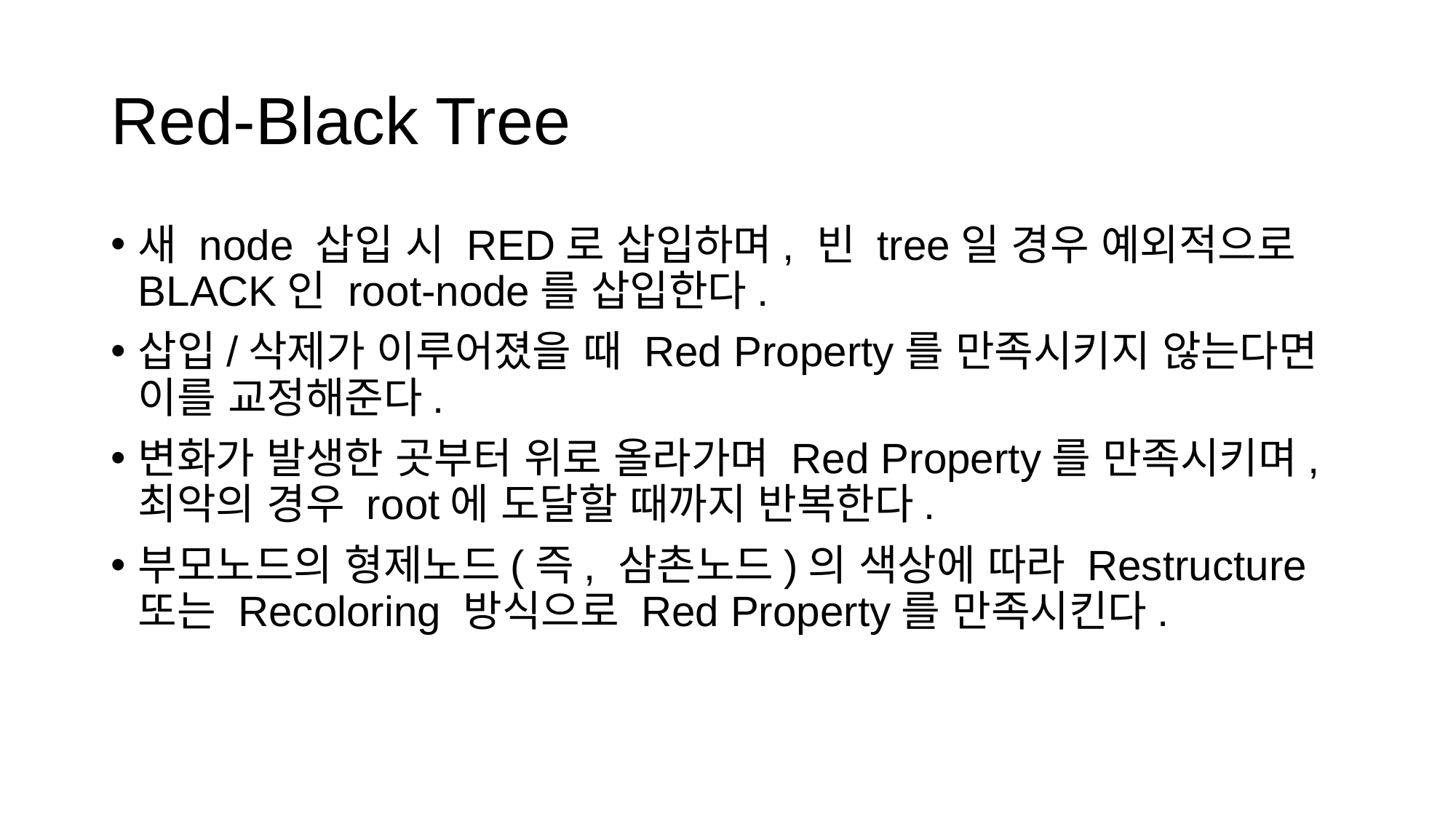

# Red-Black Tree
새 node 삽입 시 RED로 삽입하며, 빈 tree일 경우 예외적으로 BLACK인 root-node를 삽입한다.
삽입/삭제가 이루어졌을 때 Red Property를 만족시키지 않는다면 이를 교정해준다.
변화가 발생한 곳부터 위로 올라가며 Red Property를 만족시키며, 최악의 경우 root에 도달할 때까지 반복한다.
부모노드의 형제노드(즉, 삼촌노드)의 색상에 따라 Restructure 또는 Recoloring 방식으로 Red Property를 만족시킨다.